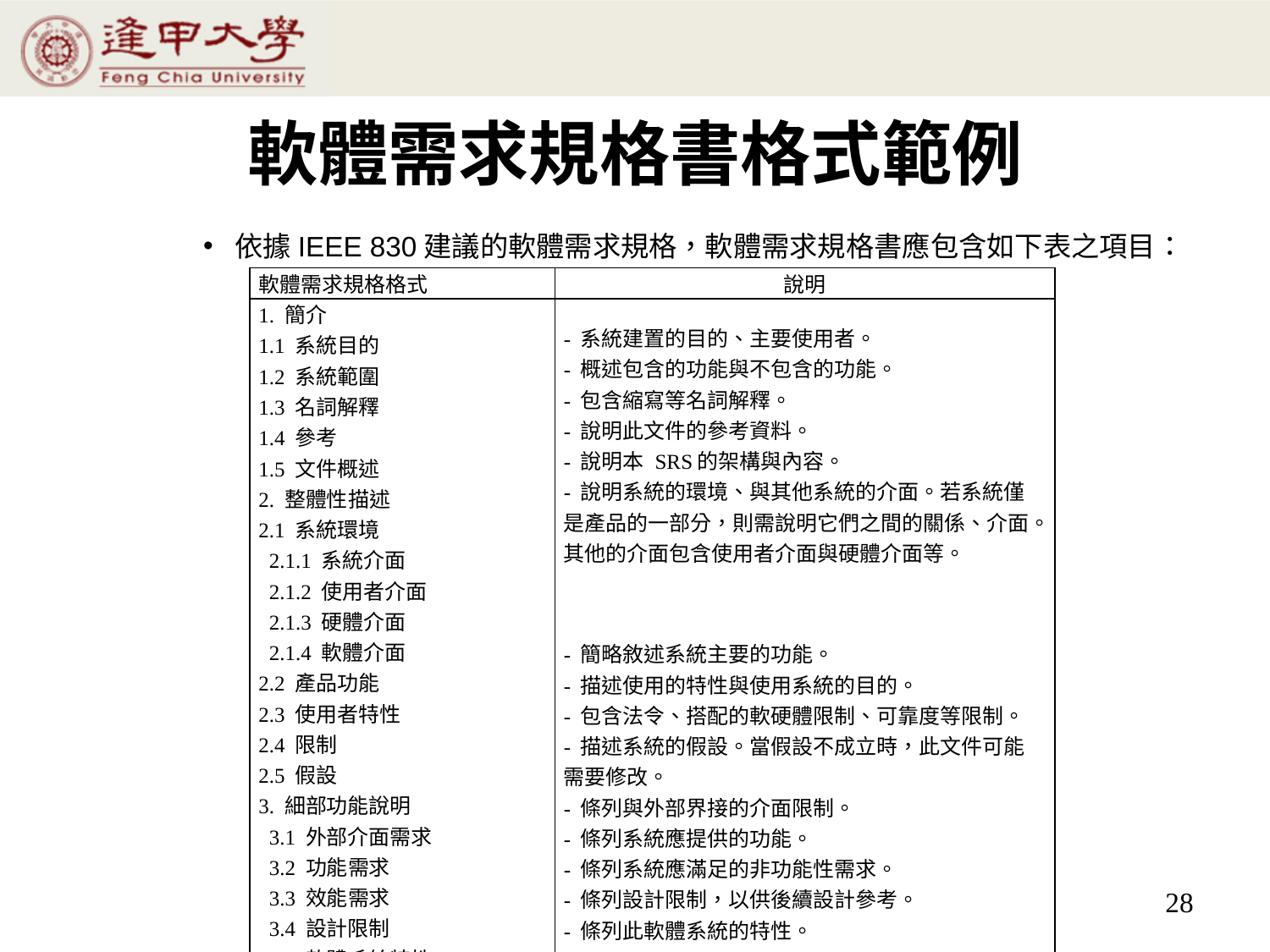

# 軟體需求規格書格式範例
依據IEEE 830建議的軟體需求規格，軟體需求規格書應包含如下表之項目：

| 軟體需求規格格式 | 說明 |
| --- | --- |
| 1. 簡介 1.1 系統目的 1.2 系統範圍 1.3 名詞解釋 1.4 參考 1.5 文件概述 2. 整體性描述 2.1 系統環境 2.1.1 系統介面 2.1.2 使用者介面 2.1.3 硬體介面 2.1.4 軟體介面 2.2 產品功能 2.3 使用者特性 2.4 限制 2.5 假設 3. 細部功能說明 3.1 外部介面需求 3.2 功能需求 3.3 效能需求 3.4 設計限制 3.5 軟體系統特性 附錄 | - 系統建置的目的、主要使用者。 - 概述包含的功能與不包含的功能。 - 包含縮寫等名詞解釋。 - 說明此文件的參考資料。 - 說明本 SRS的架構與內容。 - 說明系統的環境、與其他系統的介面。若系統僅是產品的一部分，則需說明它們之間的關係、介面。其他的介面包含使用者介面與硬體介面等。 - 簡略敘述系統主要的功能。 - 描述使用的特性與使用系統的目的。 - 包含法令、搭配的軟硬體限制、可靠度等限制。 - 描述系統的假設。當假設不成立時，此文件可能需要修改。 - 條列與外部界接的介面限制。 - 條列系統應提供的功能。 - 條列系統應滿足的非功能性需求。 - 條列設計限制，以供後續設計參考。 - 條列此軟體系統的特性。 |
28